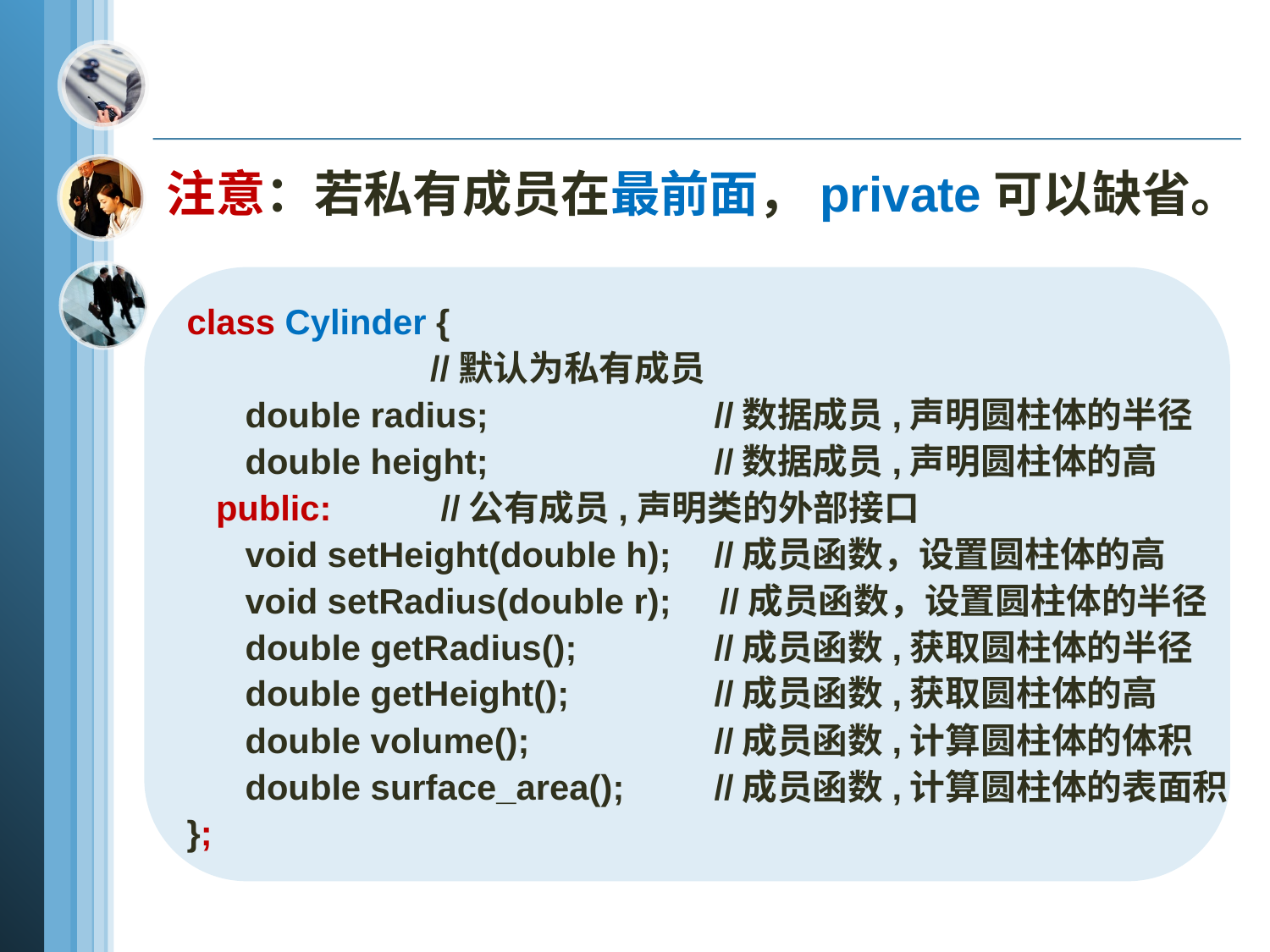

注意：若私有成员在最前面，private可以缺省。
class Cylinder {
                         //默认为私有成员
      double radius;		  //数据成员,声明圆柱体的半径
      double height;		  //数据成员,声明圆柱体的高
   public:	//公有成员,声明类的外部接口
      void setHeight(double h);	  //成员函数，设置圆柱体的高
      void setRadius(double r);     //成员函数，设置圆柱体的半径
      double getRadius();	  //成员函数,获取圆柱体的半径
      double getHeight();	  //成员函数,获取圆柱体的高
      double volume();		  //成员函数,计算圆柱体的体积
      double surface_area();	  //成员函数,计算圆柱体的表面积
};